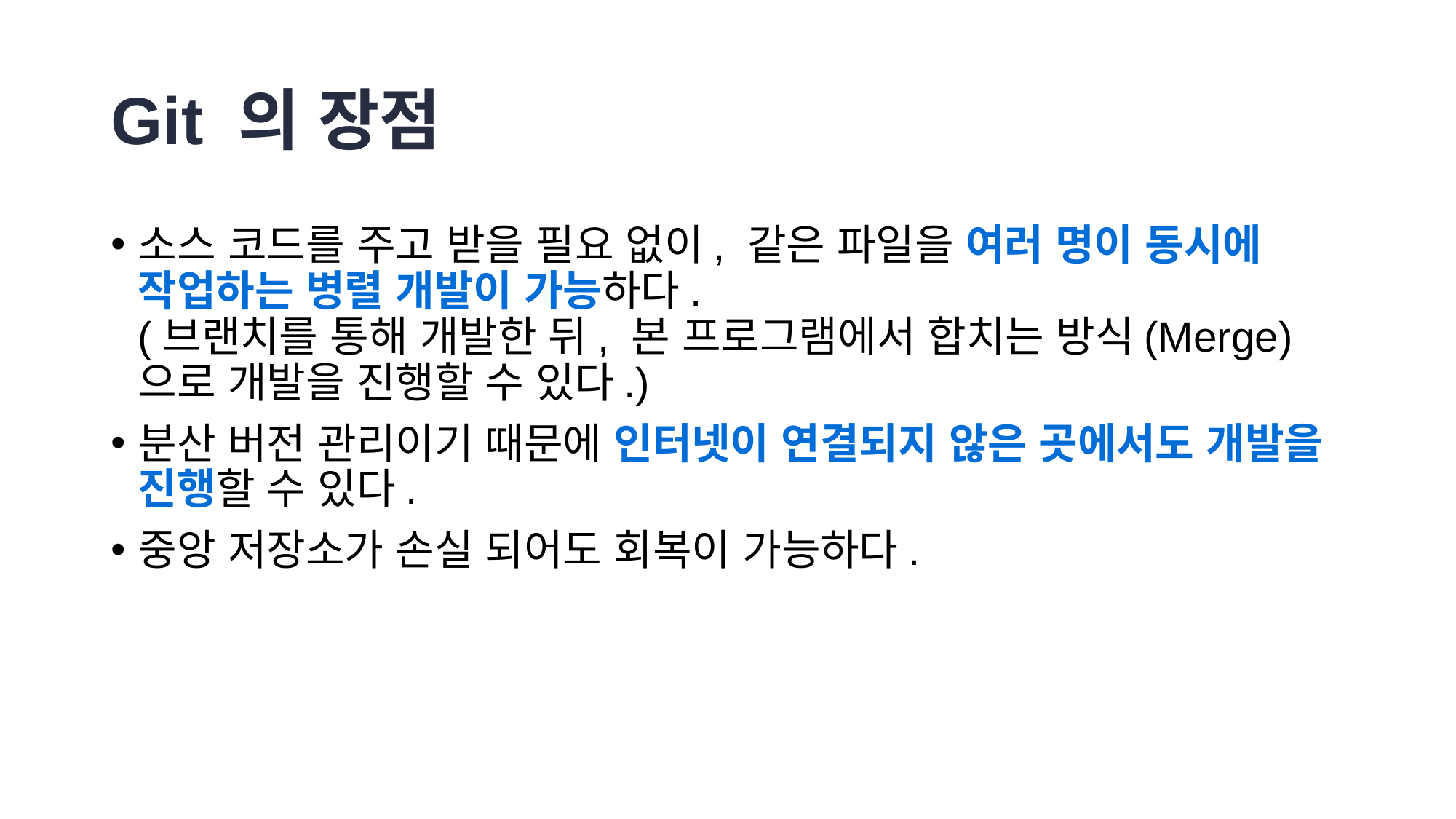

# Git 의 장점
소스 코드를 주고 받을 필요 없이, 같은 파일을 여러 명이 동시에 작업하는 병렬 개발이 가능하다.
(브랜치를 통해 개발한 뒤, 본 프로그램에서 합치는 방식(Merge)으로 개발을 진행할 수 있다.)
분산 버전 관리이기 때문에 인터넷이 연결되지 않은 곳에서도 개발을 진행할 수 있다.
중앙 저장소가 손실 되어도 회복이 가능하다.